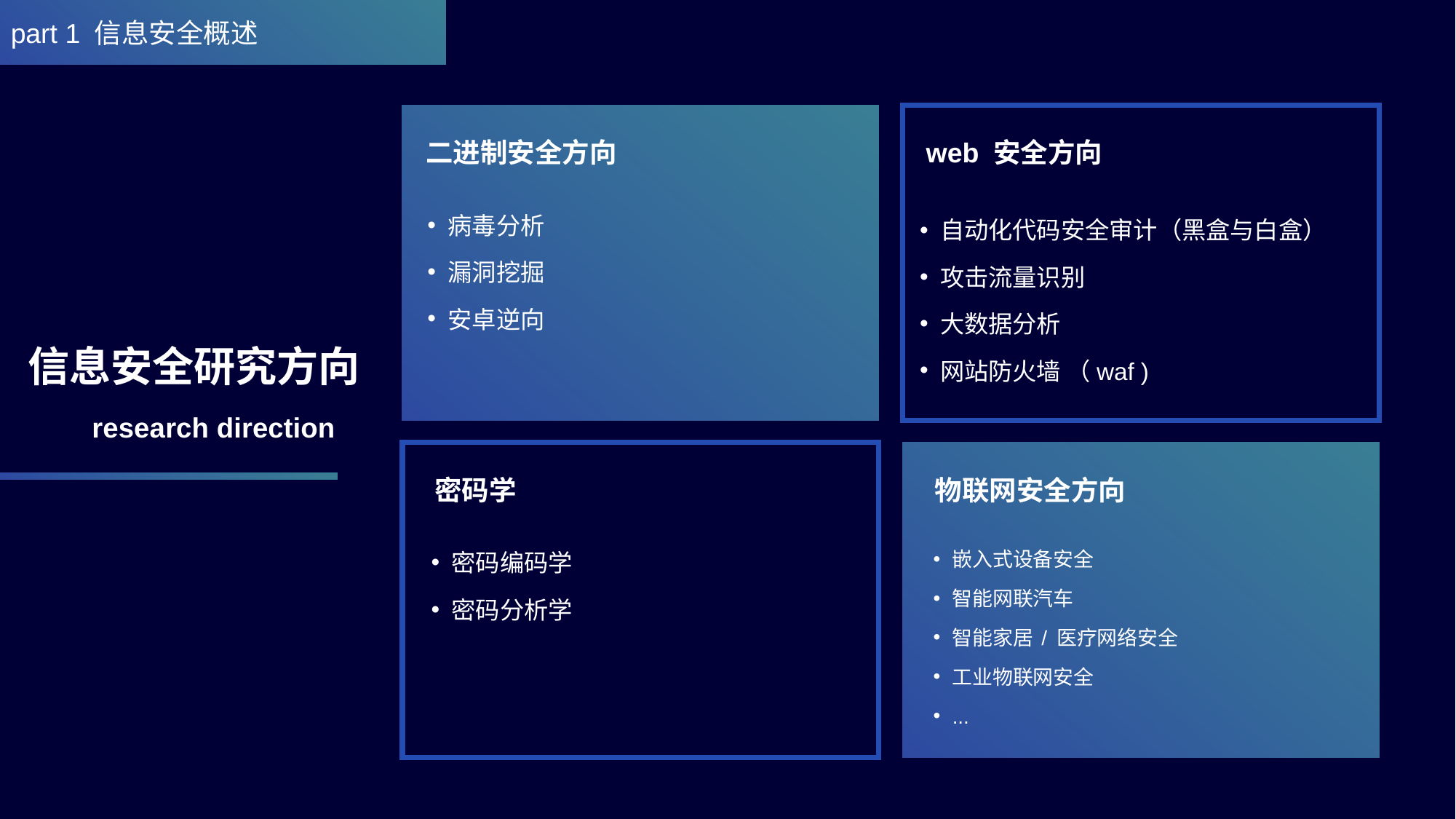

part 1 信息安全概述

二进制安全方向
web 安全方向
病毒分析
漏洞挖掘
安卓逆向

自动化代码安全审计（黑盒与白盒）
攻击流量识别
大数据分析
网站防火墙 （waf )

信息安全研究方向
research direction

密码学
物联网安全方向

密码编码学
密码分析学

嵌入式设备安全
智能网联汽车
智能家居 / 医疗网络安全
工业物联网安全
...